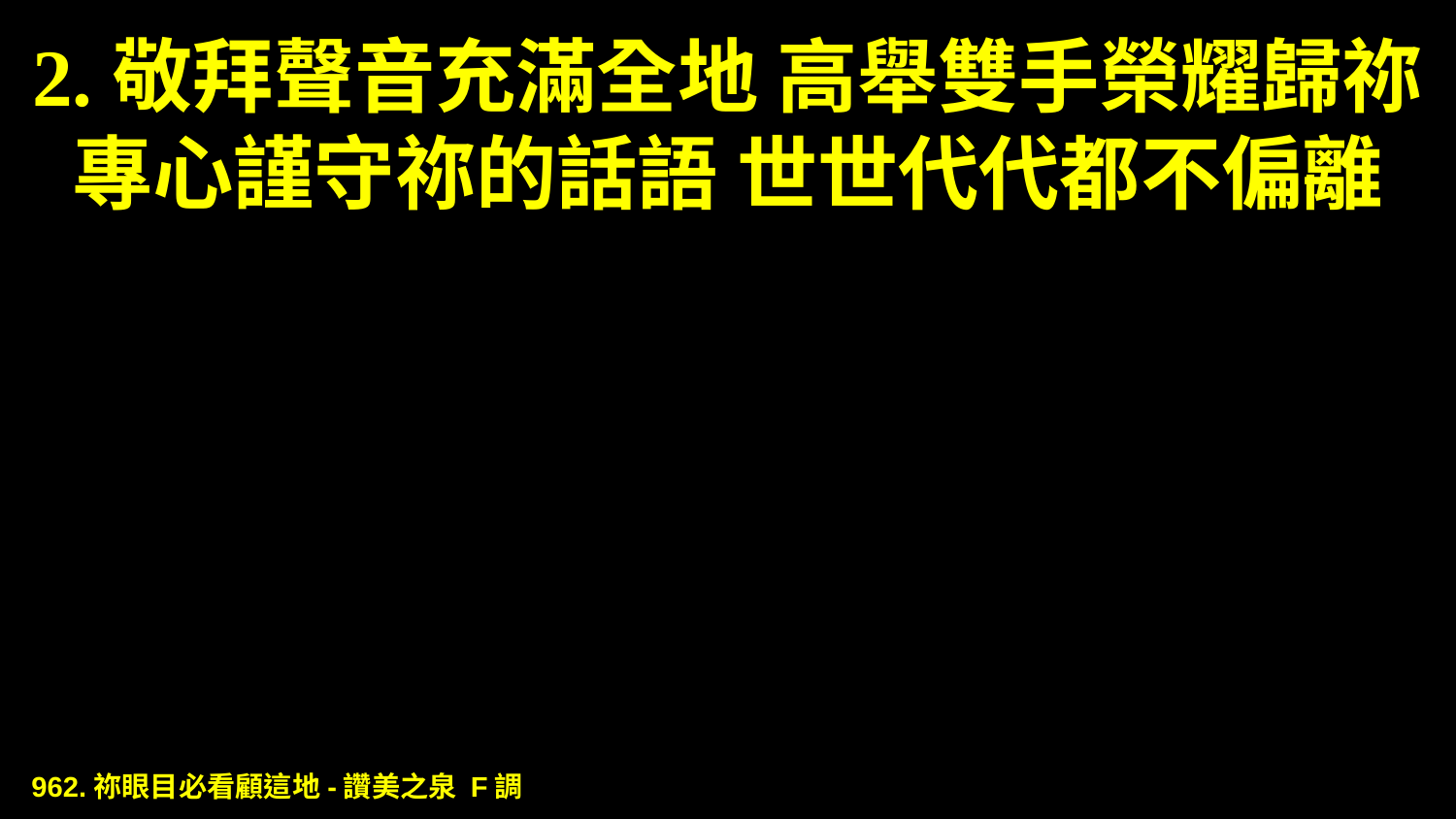

# 2.敬拜聲音充滿全地 高舉雙手榮耀歸祢 專心謹守祢的話語 世世代代都不偏離
962.祢眼目必看顧這地-讚美之泉 F調